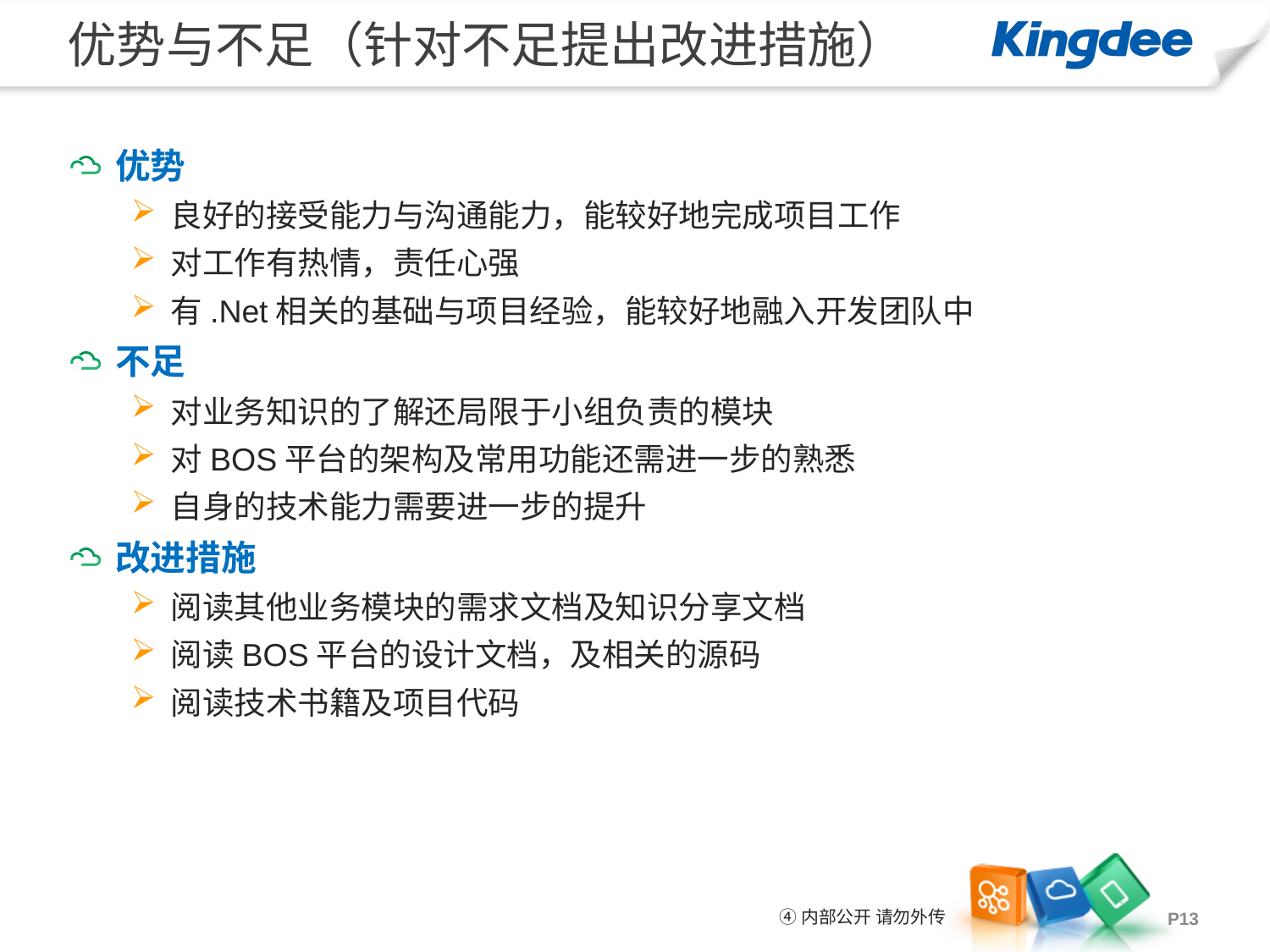

# 优势与不足（针对不足提出改进措施）
优势
良好的接受能力与沟通能力，能较好地完成项目工作
对工作有热情，责任心强
有.Net相关的基础与项目经验，能较好地融入开发团队中
不足
对业务知识的了解还局限于小组负责的模块
对BOS平台的架构及常用功能还需进一步的熟悉
自身的技术能力需要进一步的提升
改进措施
阅读其他业务模块的需求文档及知识分享文档
阅读BOS平台的设计文档，及相关的源码
阅读技术书籍及项目代码